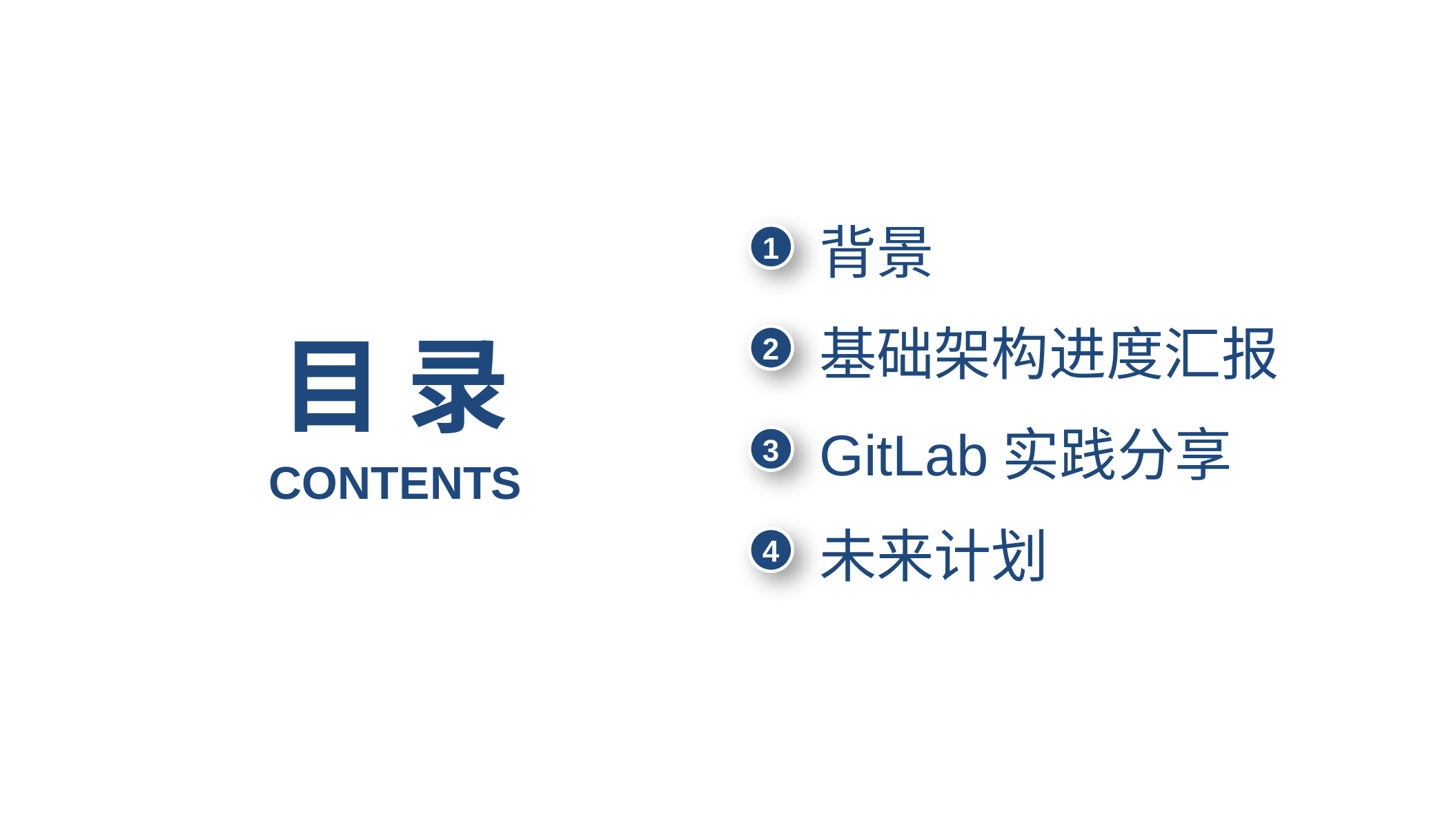

背景
1
基础架构进度汇报
目 录
2
GitLab实践分享
3
CONTENTS
未来计划
4